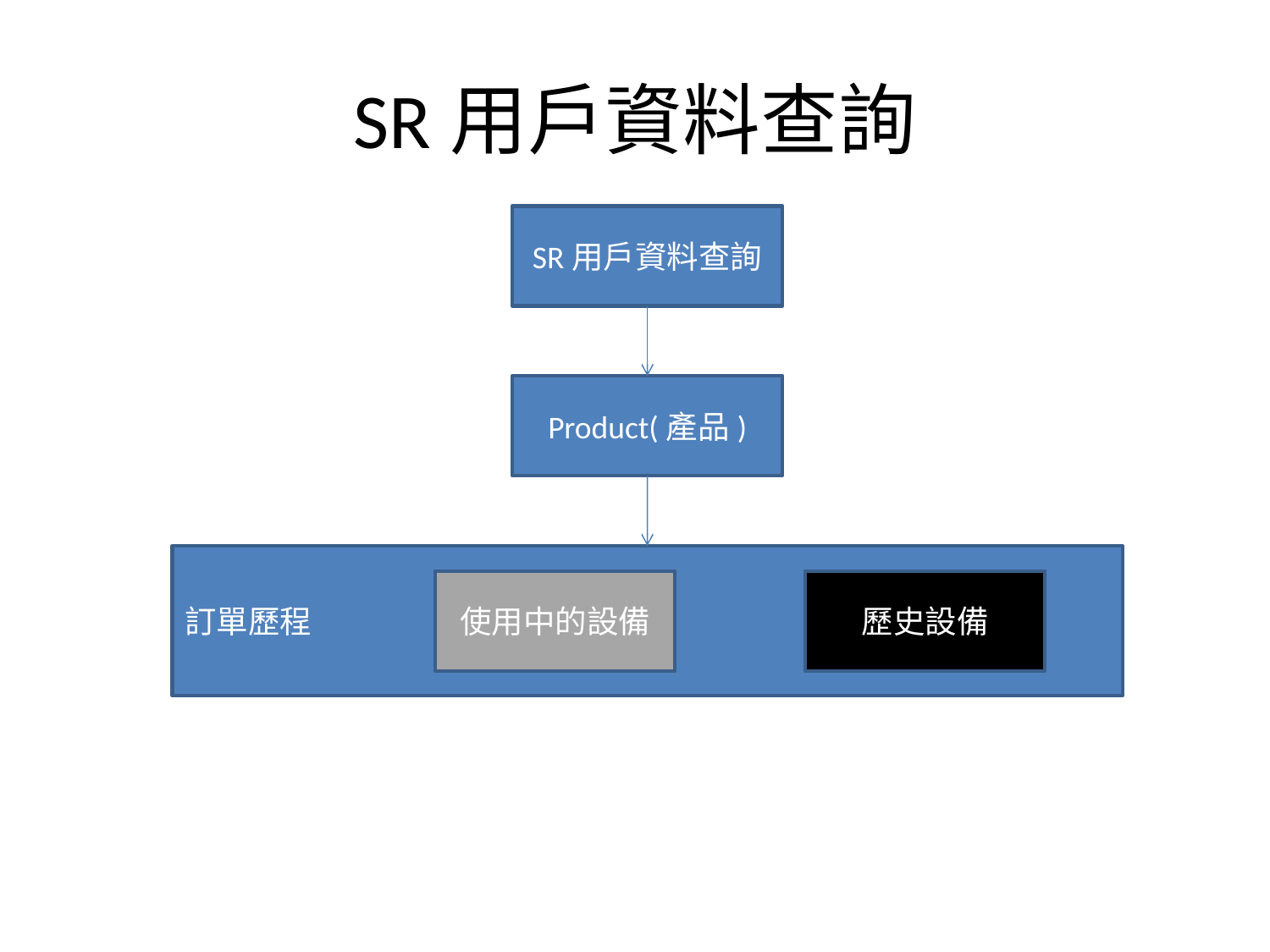

# SR用戶資料查詢
SR用戶資料查詢
Product(產品)
訂單歷程
使用中的設備
歷史設備